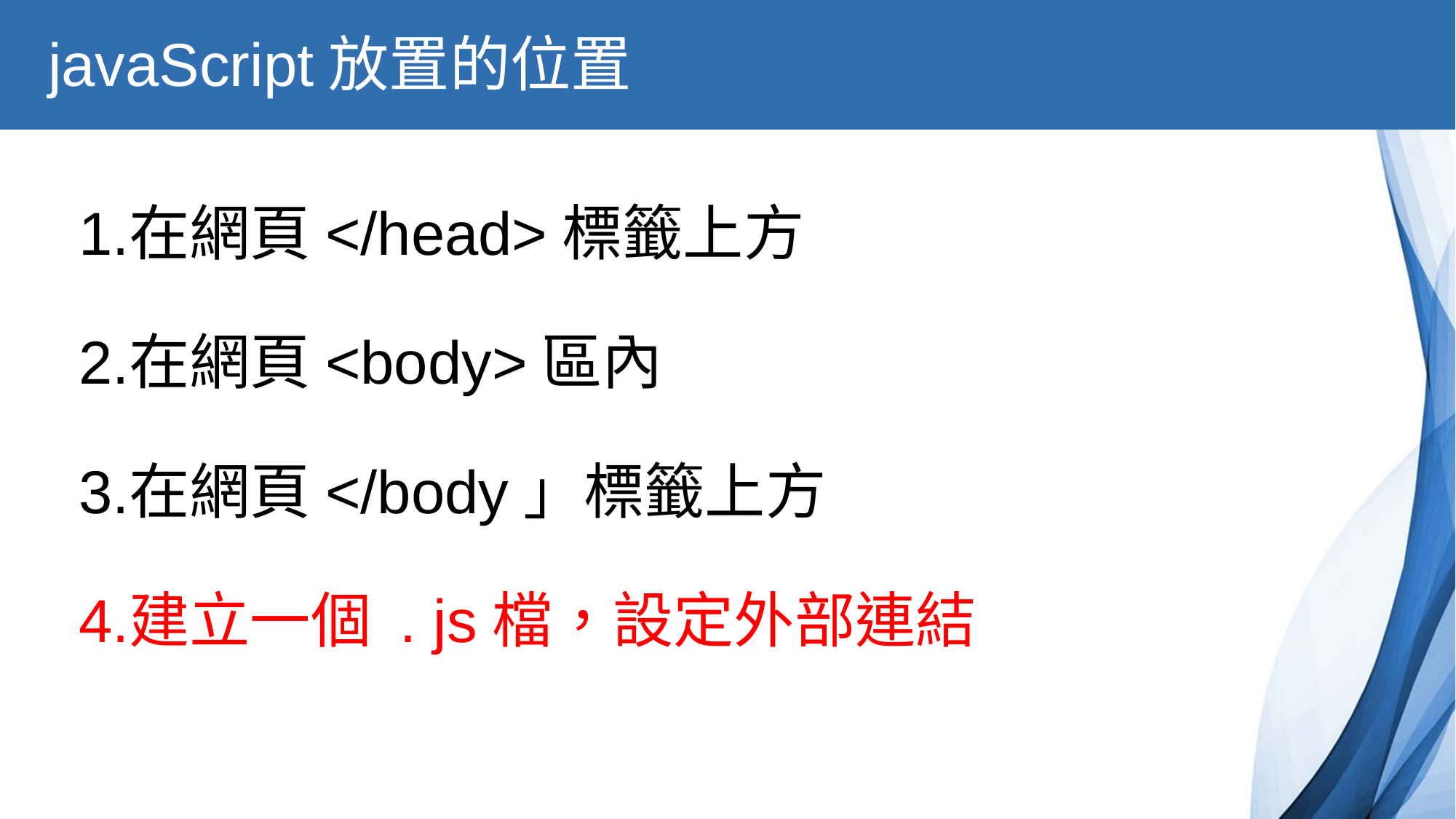

# javaScript放置的位置
在網頁</head>標籤上方
在網頁<body>區內
在網頁</body」標籤上方
建立一個 . js檔，設定外部連結